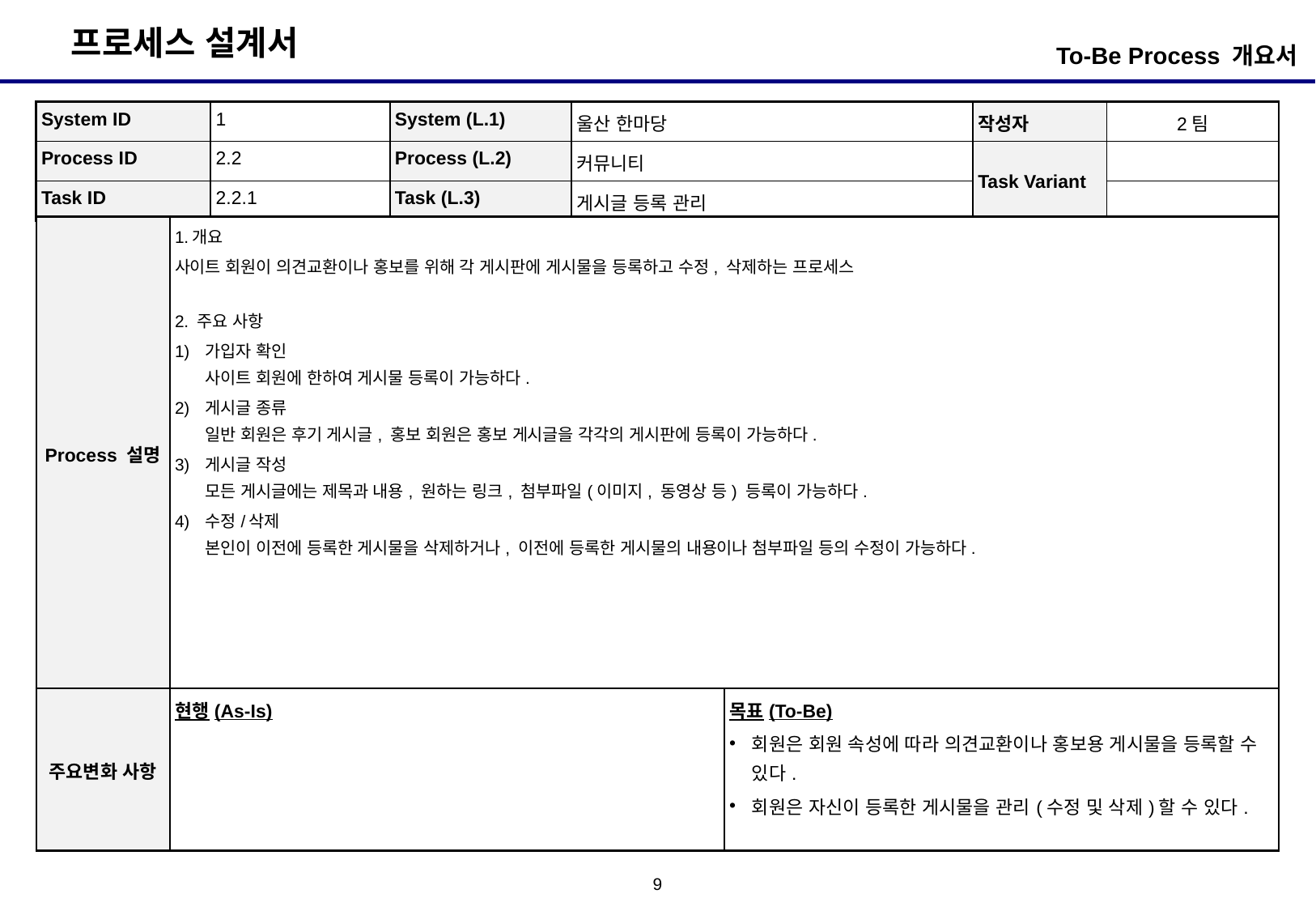

To-Be Process 개요서
| System ID | 1 | System (L.1) | 울산 한마당 | 작성자 | 2팀 |
| --- | --- | --- | --- | --- | --- |
| Process ID | 2.2 | Process (L.2) | 커뮤니티 | Task Variant |  |
| Task ID | 2.2.1 | Task (L.3) | 게시글 등록 관리 |  |  |
| Process 설명 | 1.개요 사이트 회원이 의견교환이나 홍보를 위해 각 게시판에 게시물을 등록하고 수정, 삭제하는 프로세스 2. 주요 사항 가입자 확인 사이트 회원에 한하여 게시물 등록이 가능하다. 게시글 종류 일반 회원은 후기 게시글, 홍보 회원은 홍보 게시글을 각각의 게시판에 등록이 가능하다. 게시글 작성 모든 게시글에는 제목과 내용, 원하는 링크, 첨부파일(이미지, 동영상 등) 등록이 가능하다. 수정/삭제 본인이 이전에 등록한 게시물을 삭제하거나, 이전에 등록한 게시물의 내용이나 첨부파일 등의 수정이 가능하다. |  |
| --- | --- | --- |
| 주요변화 사항 | 현행(As-Is) | 목표(To-Be) 회원은 회원 속성에 따라 의견교환이나 홍보용 게시물을 등록할 수 있다. 회원은 자신이 등록한 게시물을 관리(수정 및 삭제)할 수 있다. |